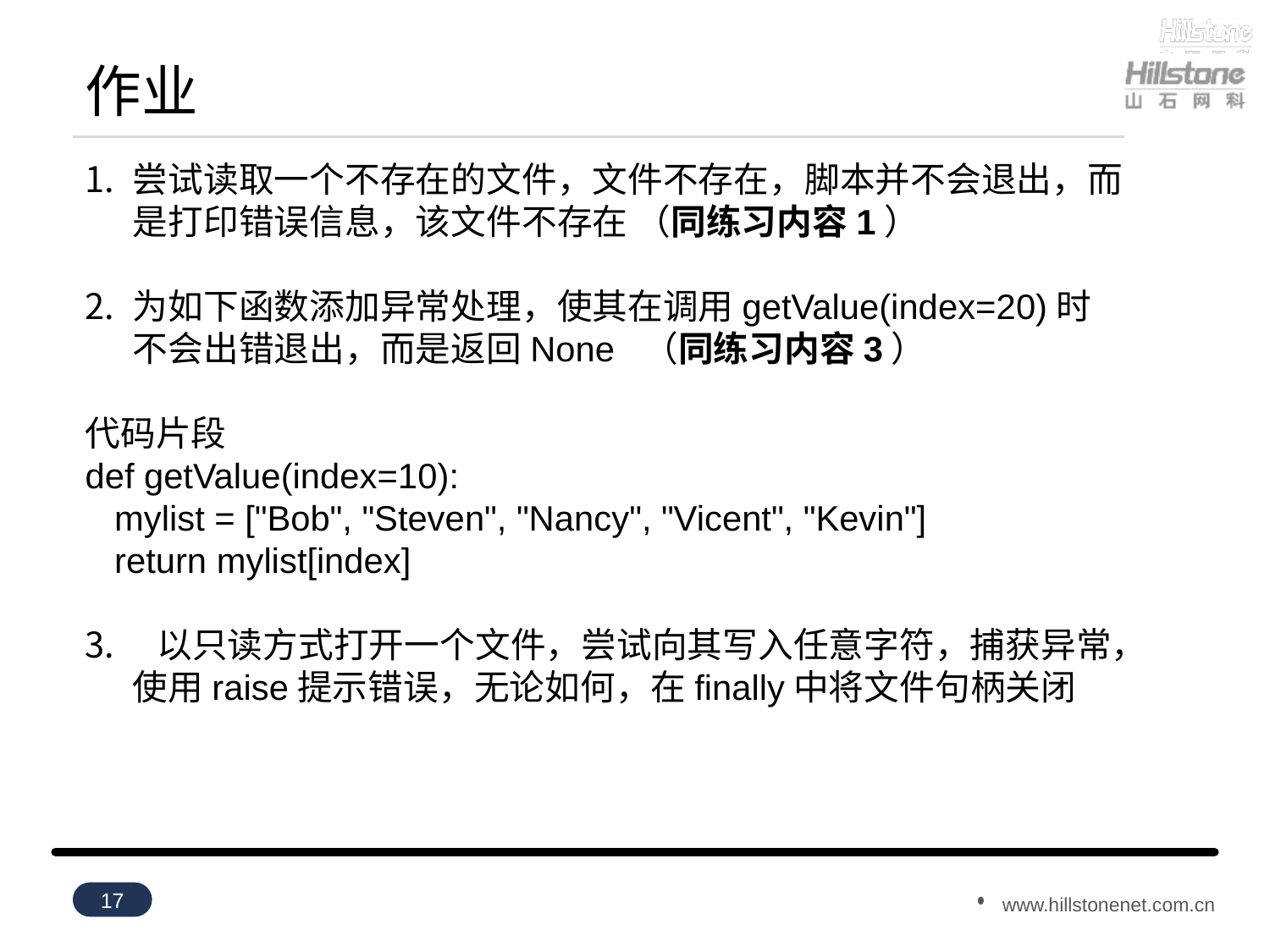

# 作业
尝试读取一个不存在的文件，文件不存在，脚本并不会退出，而是打印错误信息，该文件不存在 （同练习内容1）

为如下函数添加异常处理，使其在调用getValue(index=20)时不会出错退出，而是返回None  （同练习内容3）

代码片段
def getValue(index=10):
   mylist = ["Bob", "Steven", "Nancy", "Vicent", "Kevin"]
   return mylist[index]

  以只读方式打开一个文件，尝试向其写入任意字符，捕获异常，使用raise提示错误，无论如何，在finally中将文件句柄关闭